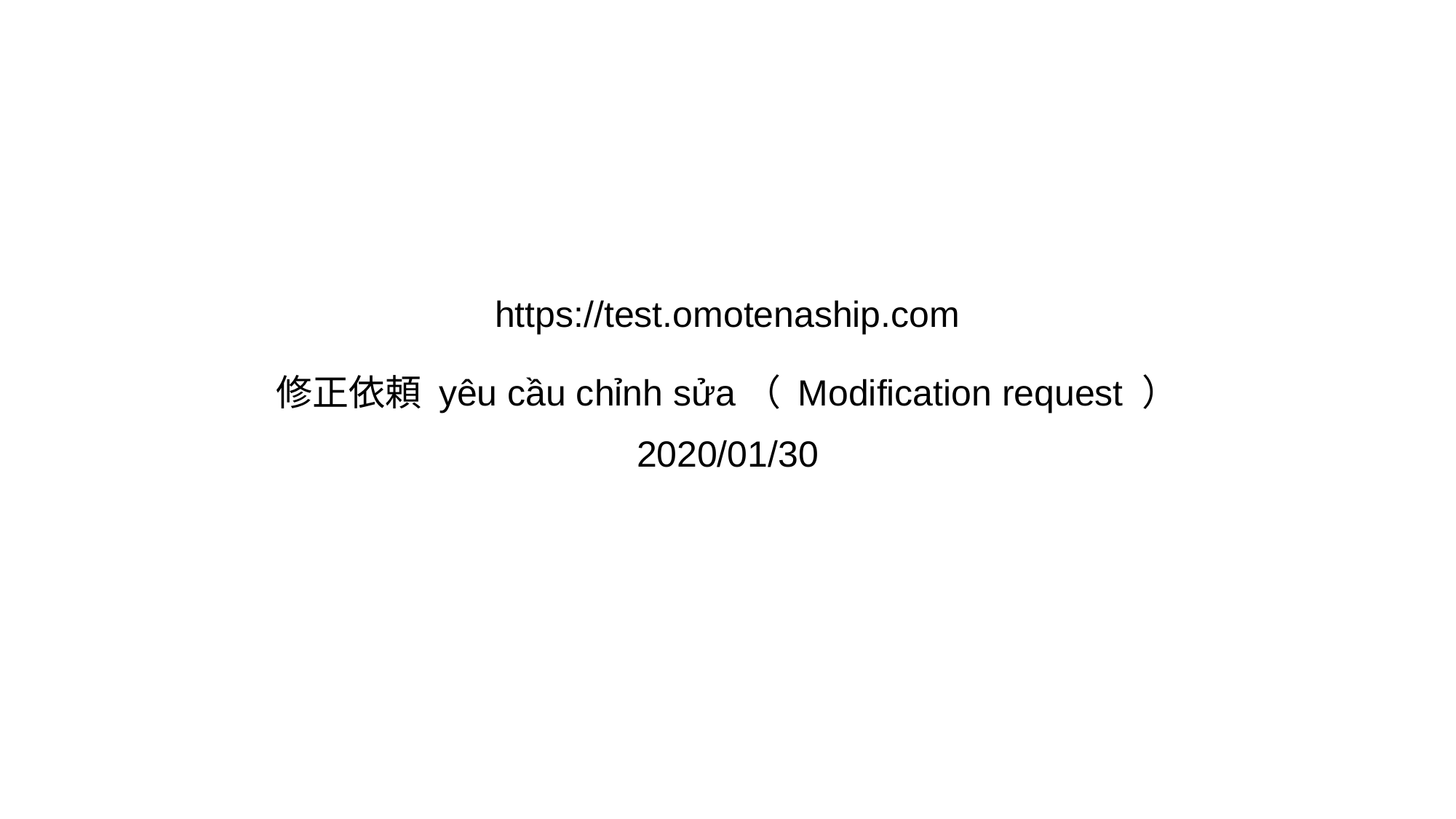

# https://test.omotenaship.com 修正依頼 yêu cầu chỉnh sửa（ Modification request ）
2020/01/30